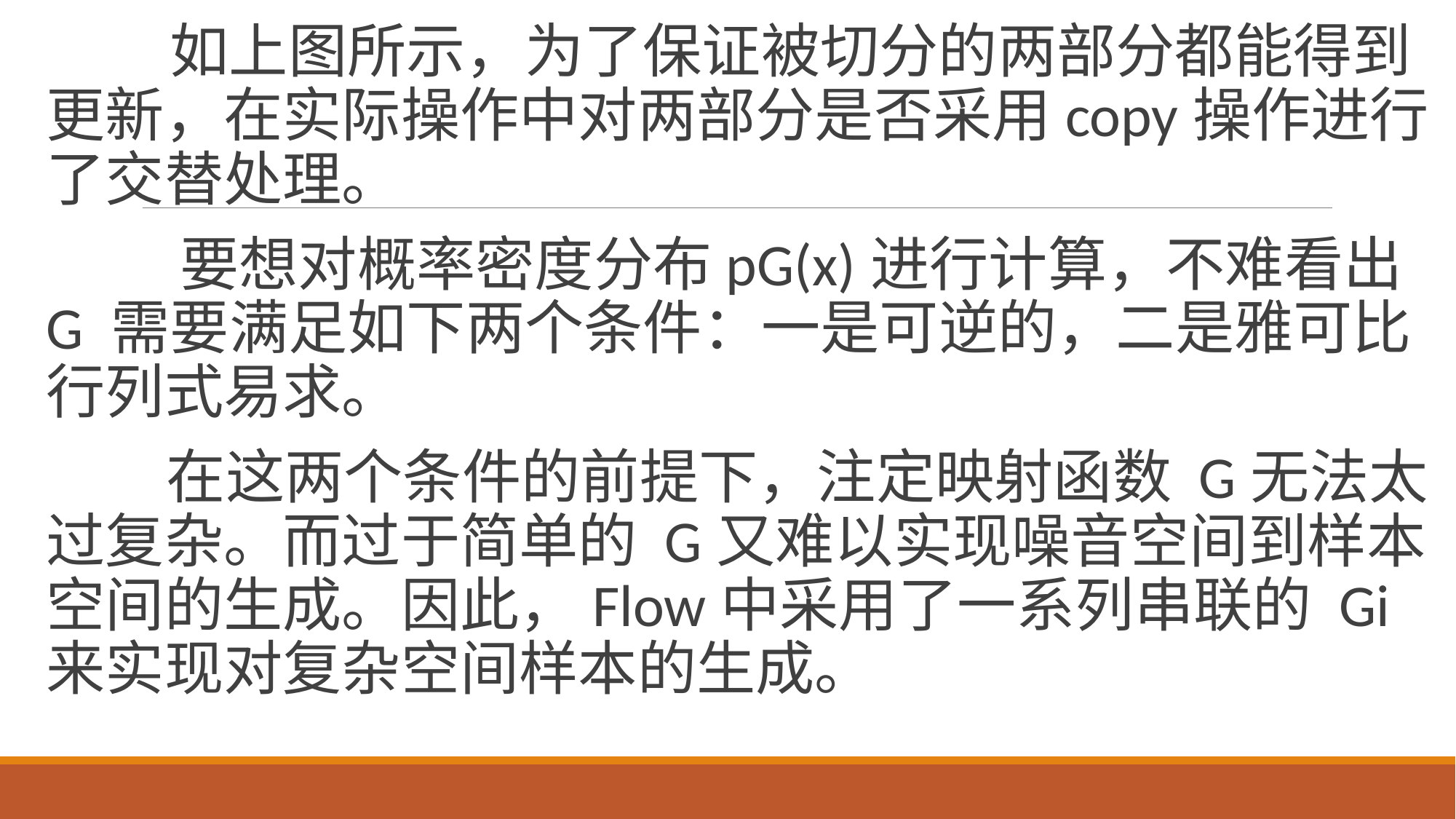

如上图所示，为了保证被切分的两部分都能得到更新，在实际操作中对两部分是否采用copy操作进行了交替处理。
         要想对概率密度分布pG(x)进行计算，不难看出 G 需要满足如下两个条件：一是可逆的，二是雅可比行列式易求。
        在这两个条件的前提下，注定映射函数 G无法太过复杂。而过于简单的 G又难以实现噪音空间到样本空间的生成。因此，Flow中采用了一系列串联的 Gi 来实现对复杂空间样本的生成。